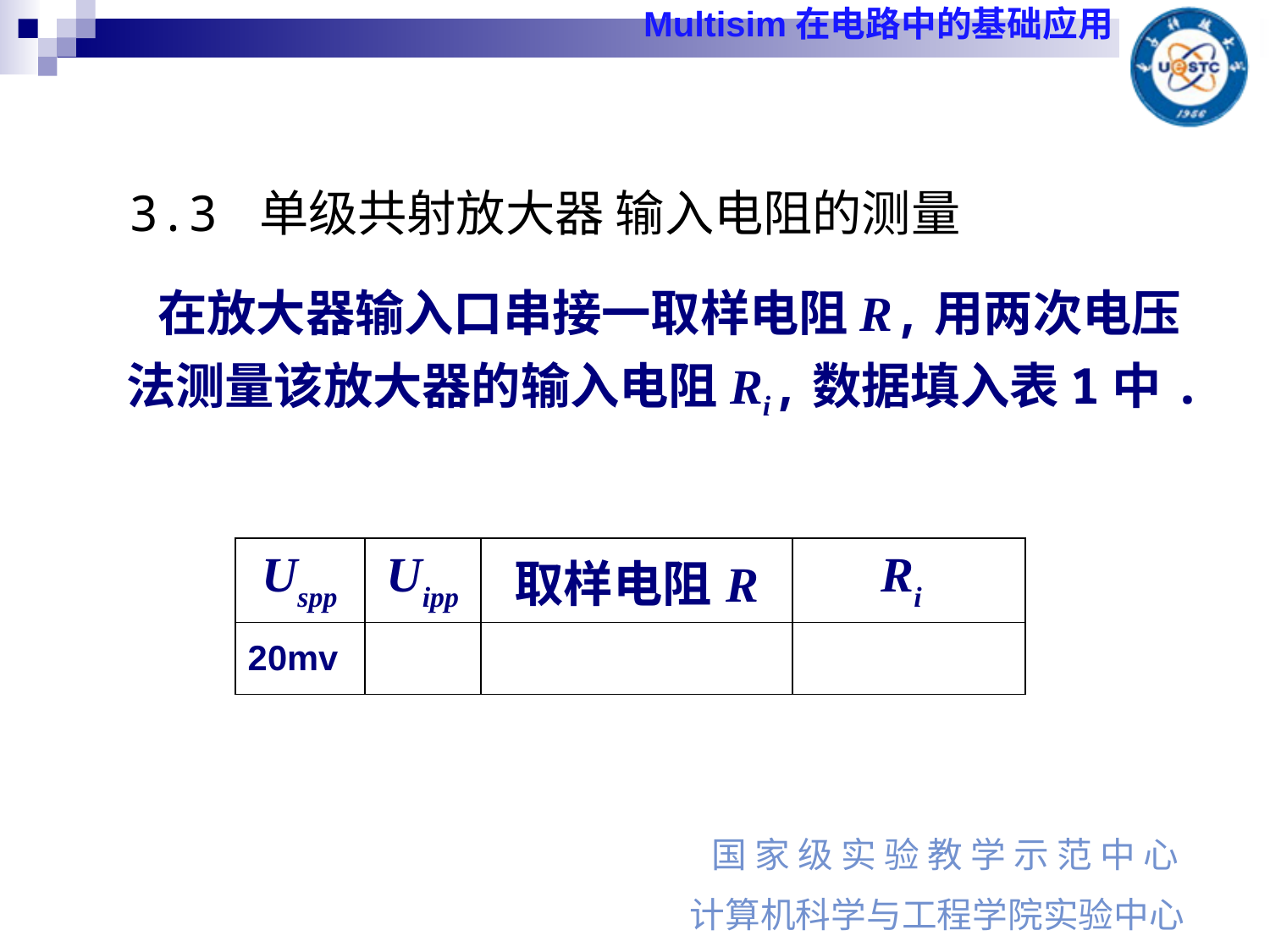

3.3 单级共射放大器 输入电阻的测量
      在放大器输入口串接一取样电阻R,用两次电压法测量该放大器的输入电阻Ri,数据填入表1中.

| Uspp | Uipp | 取样电阻R | Ri |
| --- | --- | --- | --- |
| 20mv |  |  |  |
34